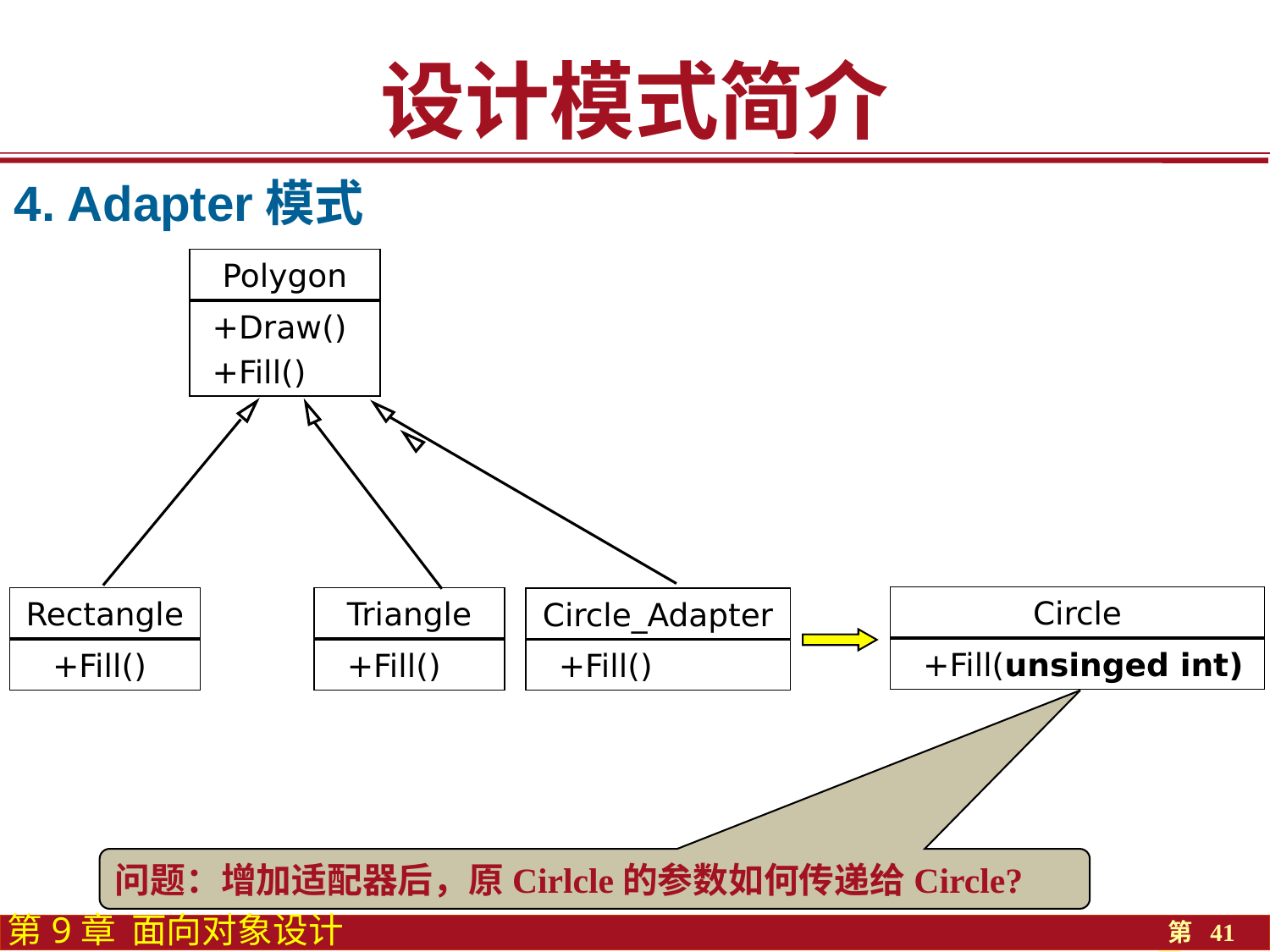

设计模式简介
4. Adapter模式
Polygon
 +Draw()
 +Fill()

Circle
  +Fill(unsinged int)
Rectangle
Triangle
Circle_Adapter
  +Fill()

   +Fill()
  +Fill()
问题：增加适配器后，原Cirlcle的参数如何传递给Circle?